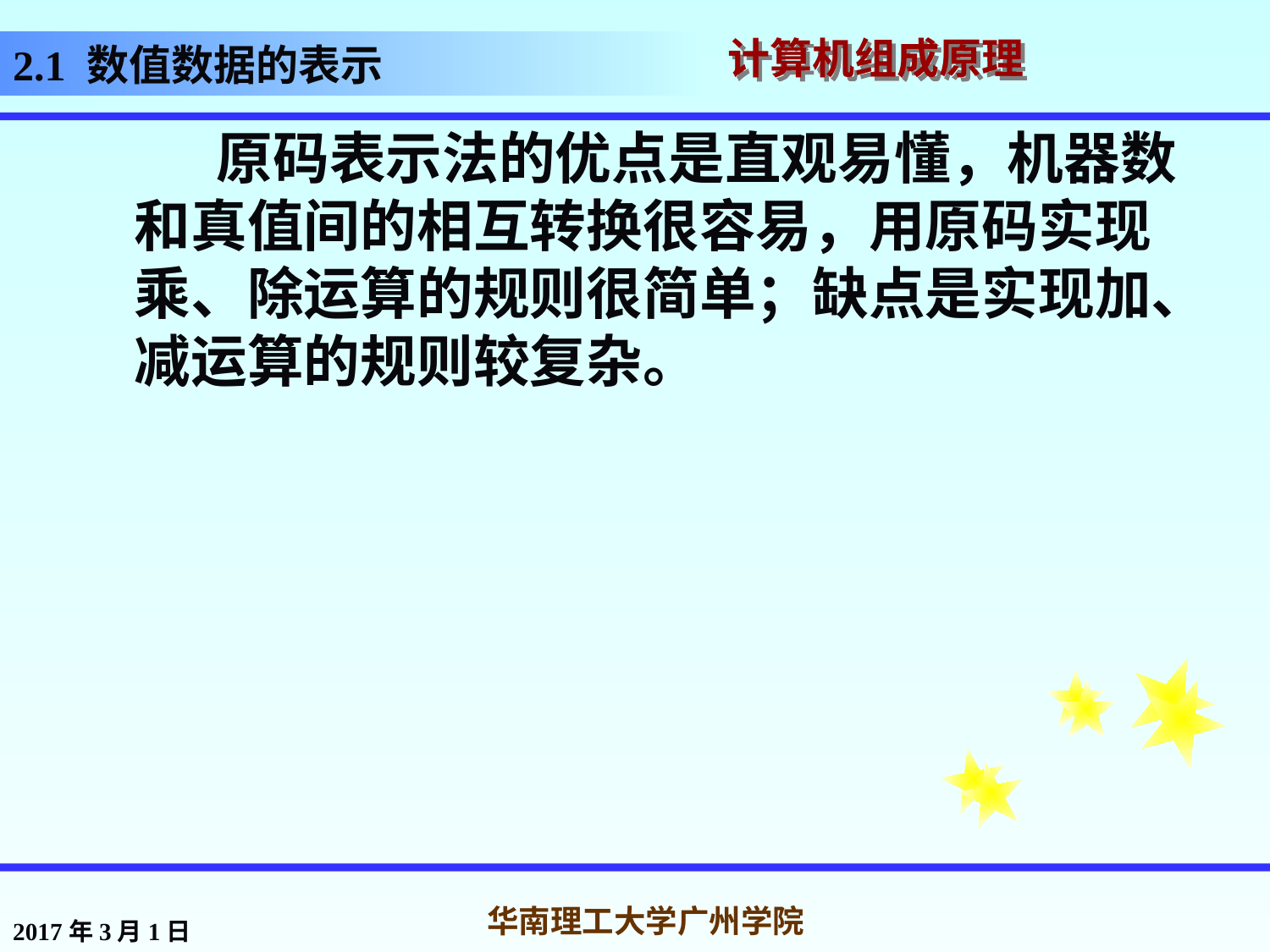

2.1 数值数据的表示
         原码表示法的优点是直观易懂，机器数和真值间的相互转换很容易，用原码实现乘、除运算的规则很简单；缺点是实现加、减运算的规则较复杂。
2017年3月1日
华南理工大学广州学院